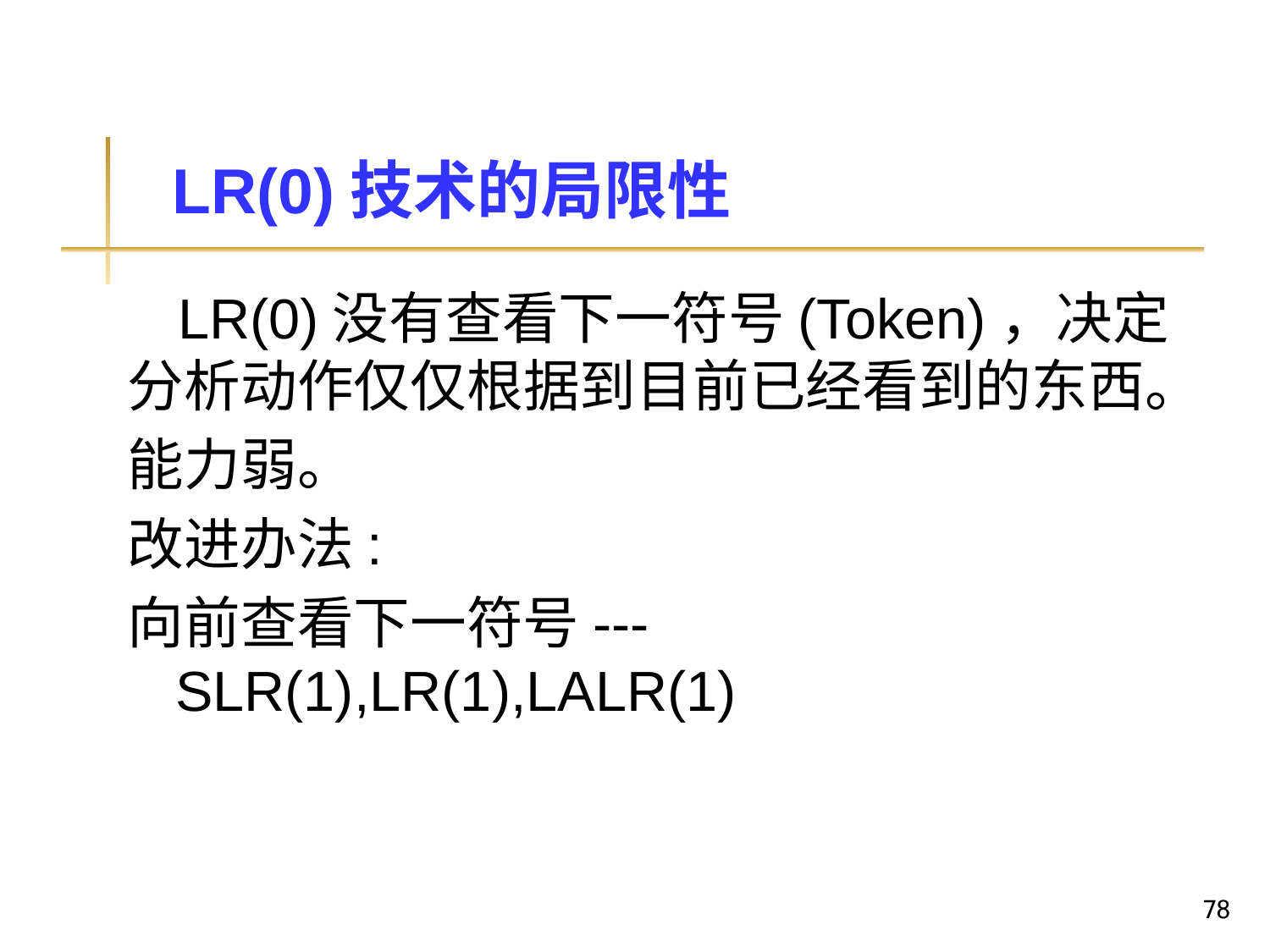

# LR(0)技术的局限性
LR(0)没有查看下一符号(Token)，决定分析动作仅仅根据到目前已经看到的东西。
能力弱。
改进办法:
向前查看下一符号---SLR(1),LR(1),LALR(1)

78